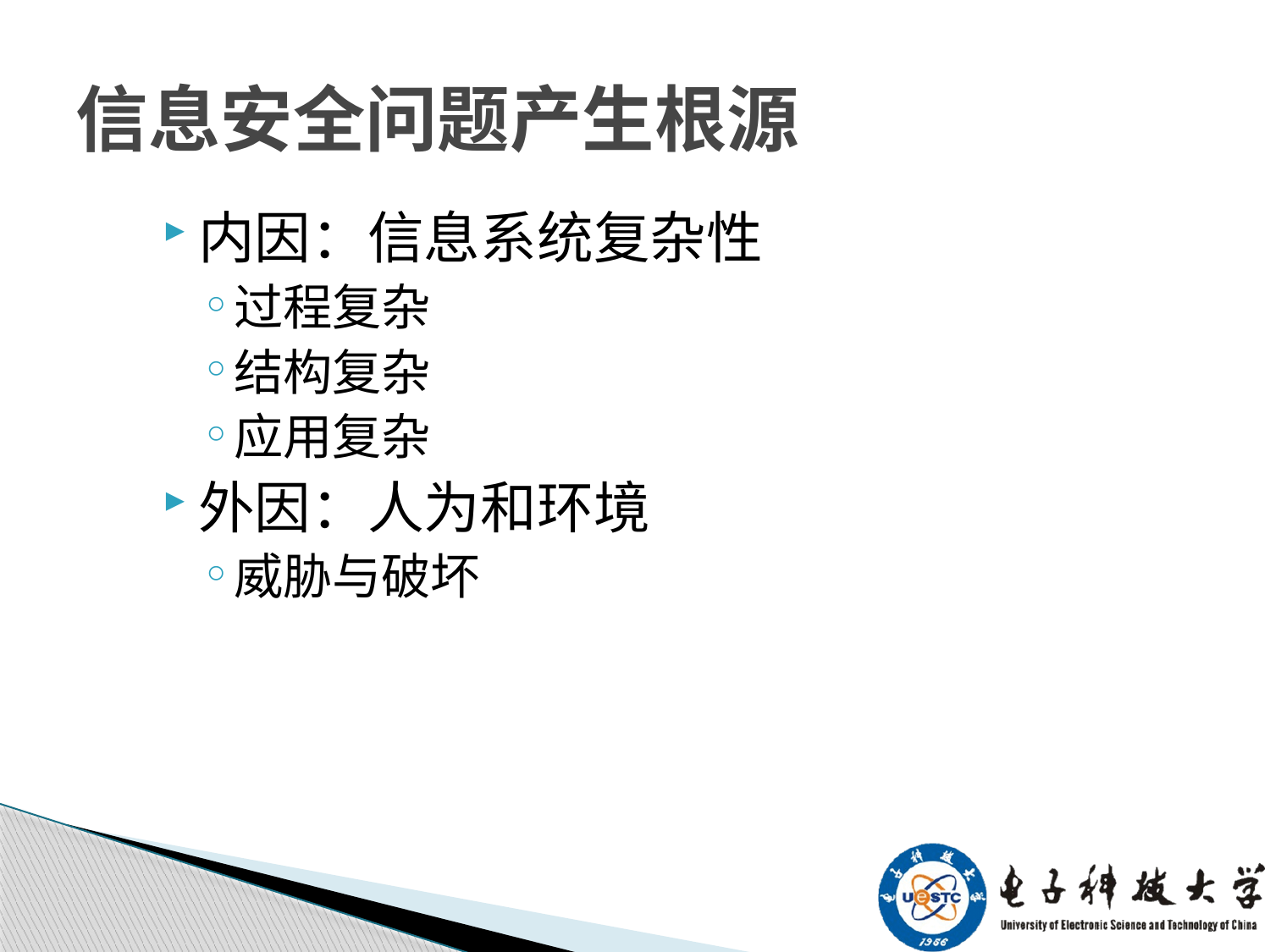

# 信息安全问题产生根源
内因：信息系统复杂性
过程复杂
结构复杂
应用复杂
外因：人为和环境
威胁与破坏

6